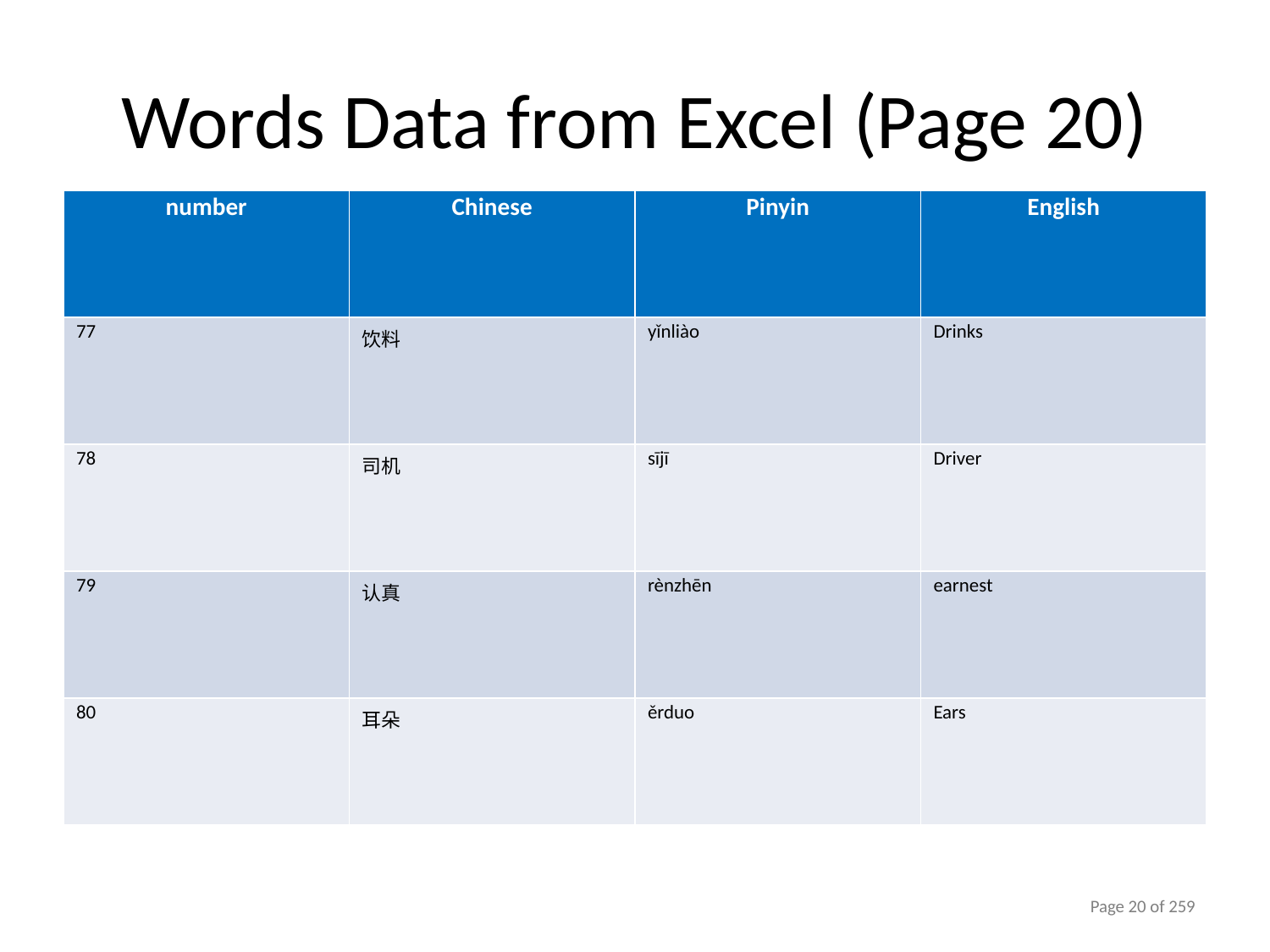

# Words Data from Excel (Page 20)
| number | Chinese | Pinyin | English |
| --- | --- | --- | --- |
| 77 | 饮料 | yǐnliào | Drinks |
| 78 | 司机 | sījī | Driver |
| 79 | 认真 | rènzhēn | earnest |
| 80 | 耳朵 | ěrduo | Ears |

Page 20 of 259